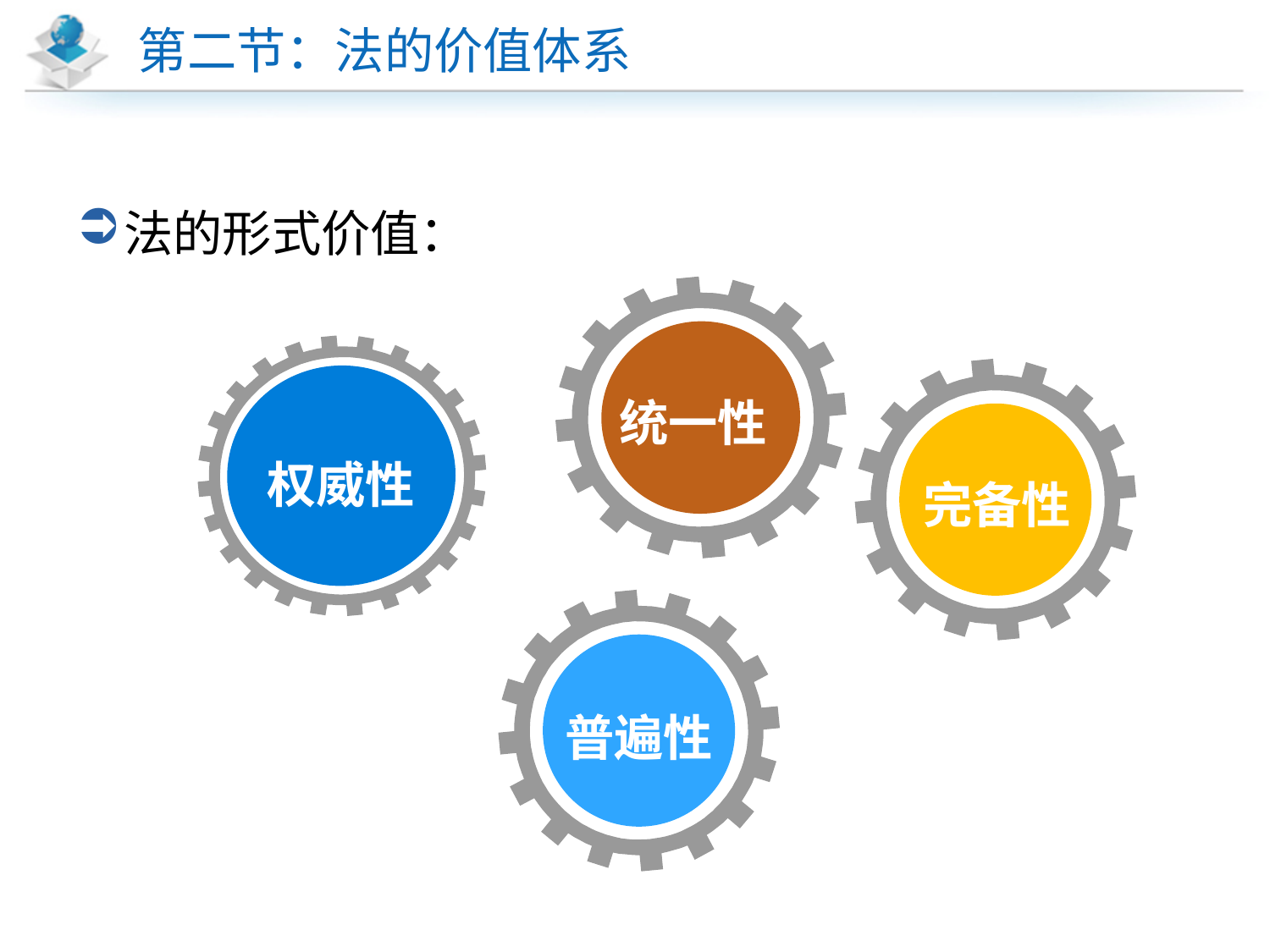

# 第二节：法的价值体系
法的形式价值：

统一性

权威性

完备性

普遍性